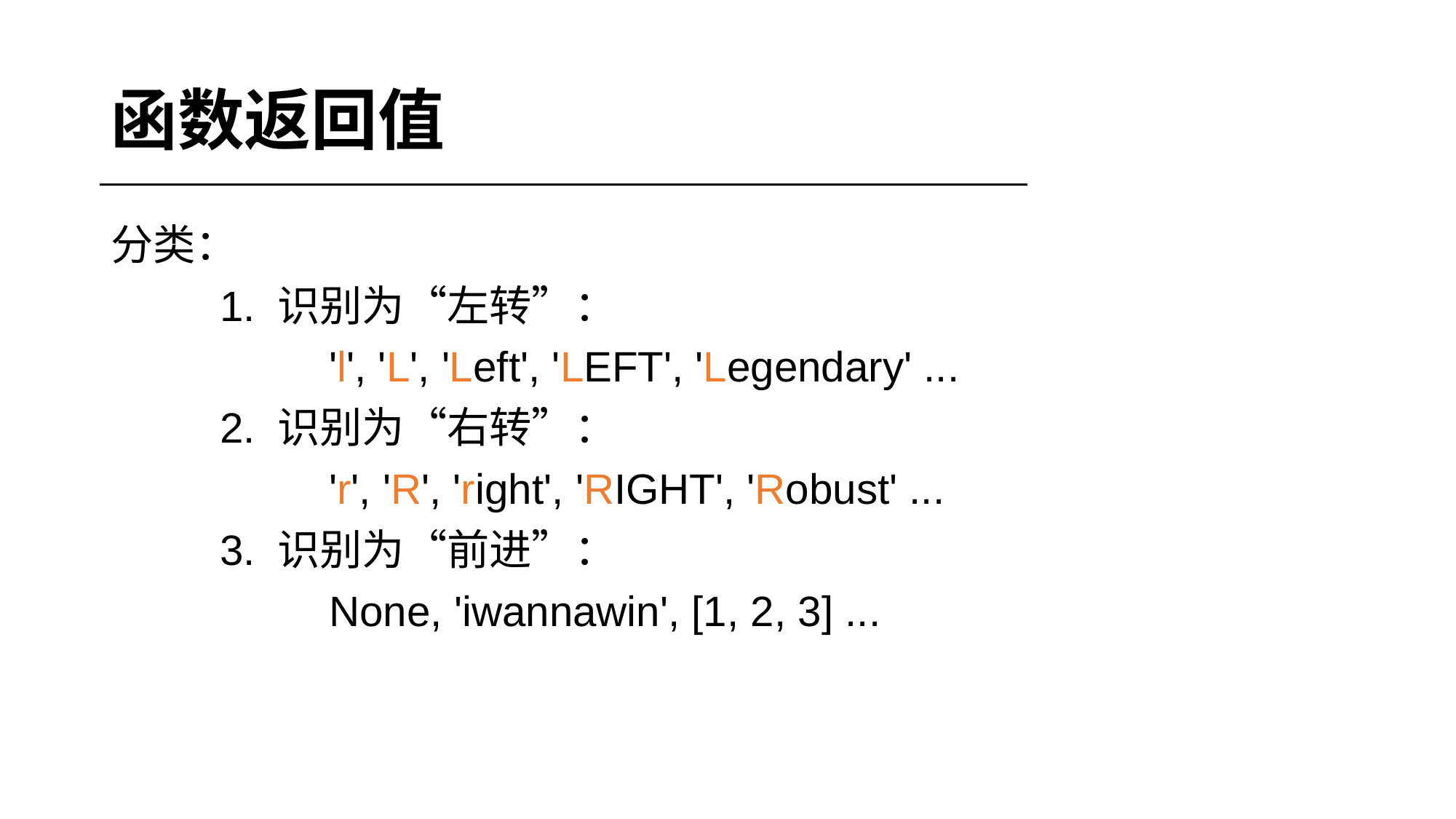

# 函数返回值
分类：
	1. 识别为“左转”：
		'l', 'L', 'Left', 'LEFT', 'Legendary' ...
	2. 识别为“右转”：
		'r', 'R', 'right', 'RIGHT', 'Robust' ...
	3. 识别为“前进”：
		None, 'iwannawin', [1, 2, 3] ...